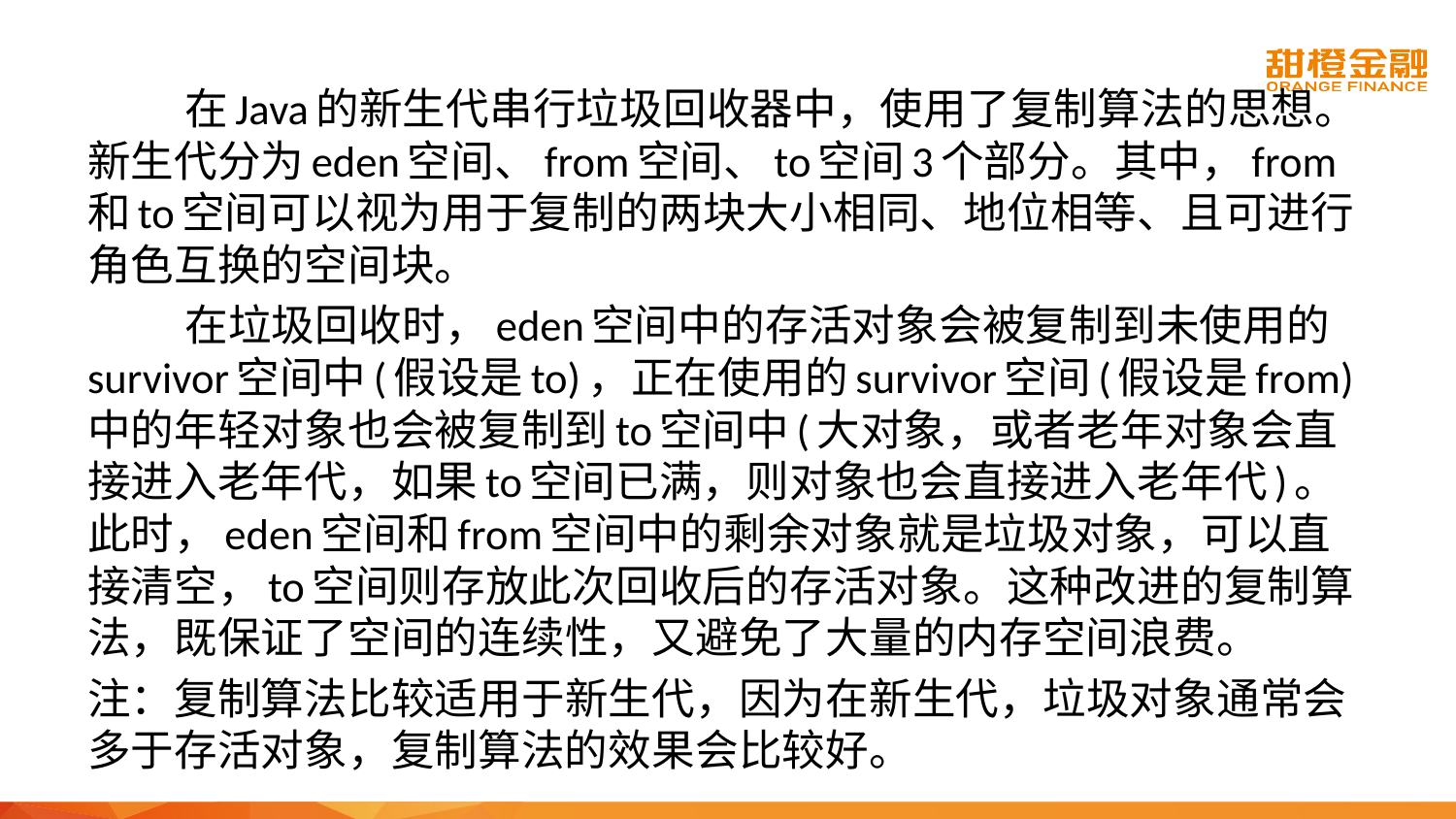

在Java的新生代串行垃圾回收器中，使用了复制算法的思想。新生代分为eden空间、from空间、to空间3个部分。其中，from和to空间可以视为用于复制的两块大小相同、地位相等、且可进行角色互换的空间块。
	在垃圾回收时，eden空间中的存活对象会被复制到未使用的survivor空间中(假设是to)，正在使用的survivor空间(假设是from)中的年轻对象也会被复制到to空间中(大对象，或者老年对象会直接进入老年代，如果to空间已满，则对象也会直接进入老年代)。此时，eden空间和from空间中的剩余对象就是垃圾对象，可以直接清空，to空间则存放此次回收后的存活对象。这种改进的复制算法，既保证了空间的连续性，又避免了大量的内存空间浪费。
注：复制算法比较适用于新生代，因为在新生代，垃圾对象通常会多于存活对象，复制算法的效果会比较好。